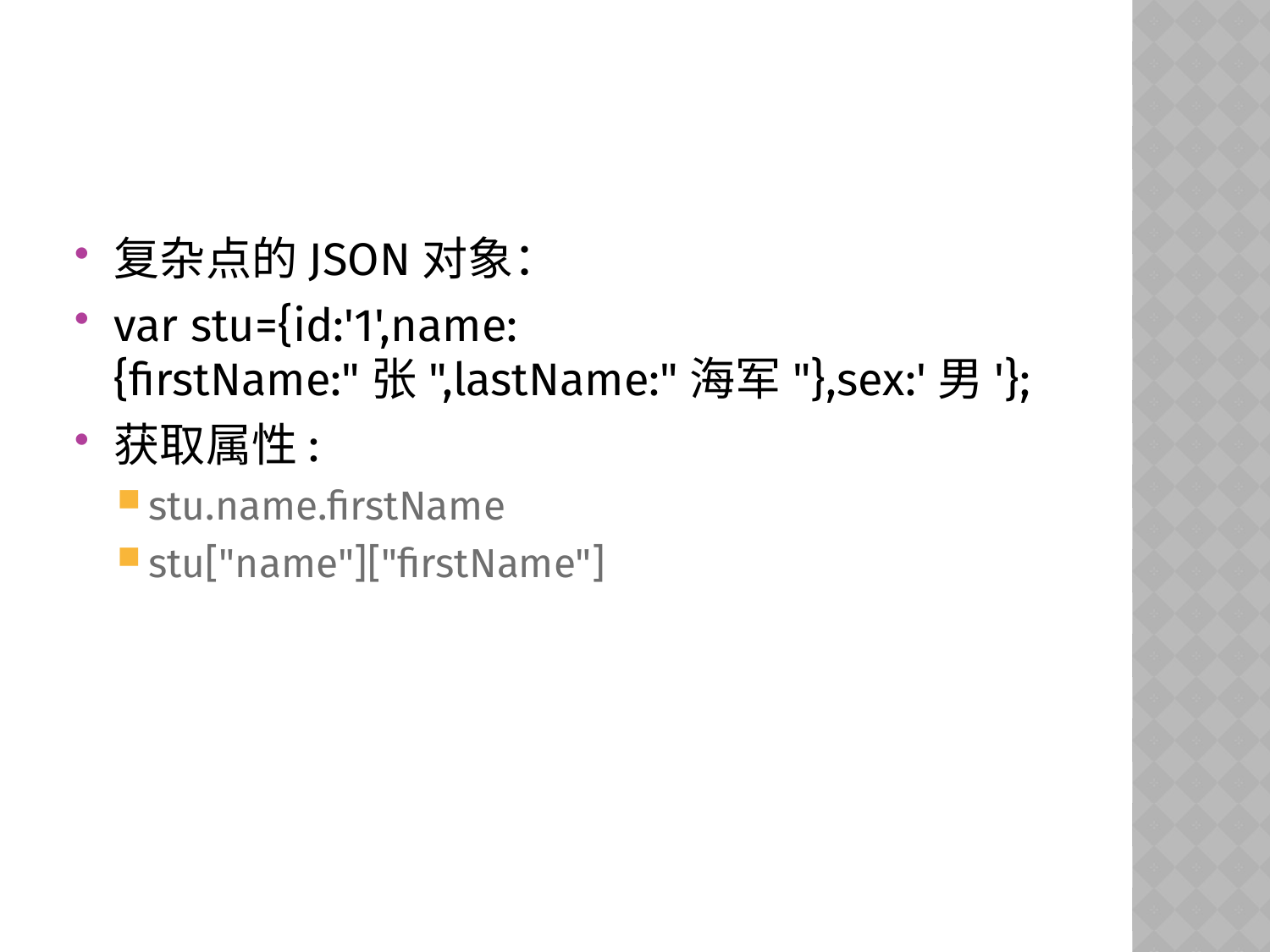

#
复杂点的JSON对象：
var stu={id:'1',name:{firstName:"张",lastName:"海军"},sex:'男'};
获取属性:
stu.name.firstName
stu["name"]["firstName"]